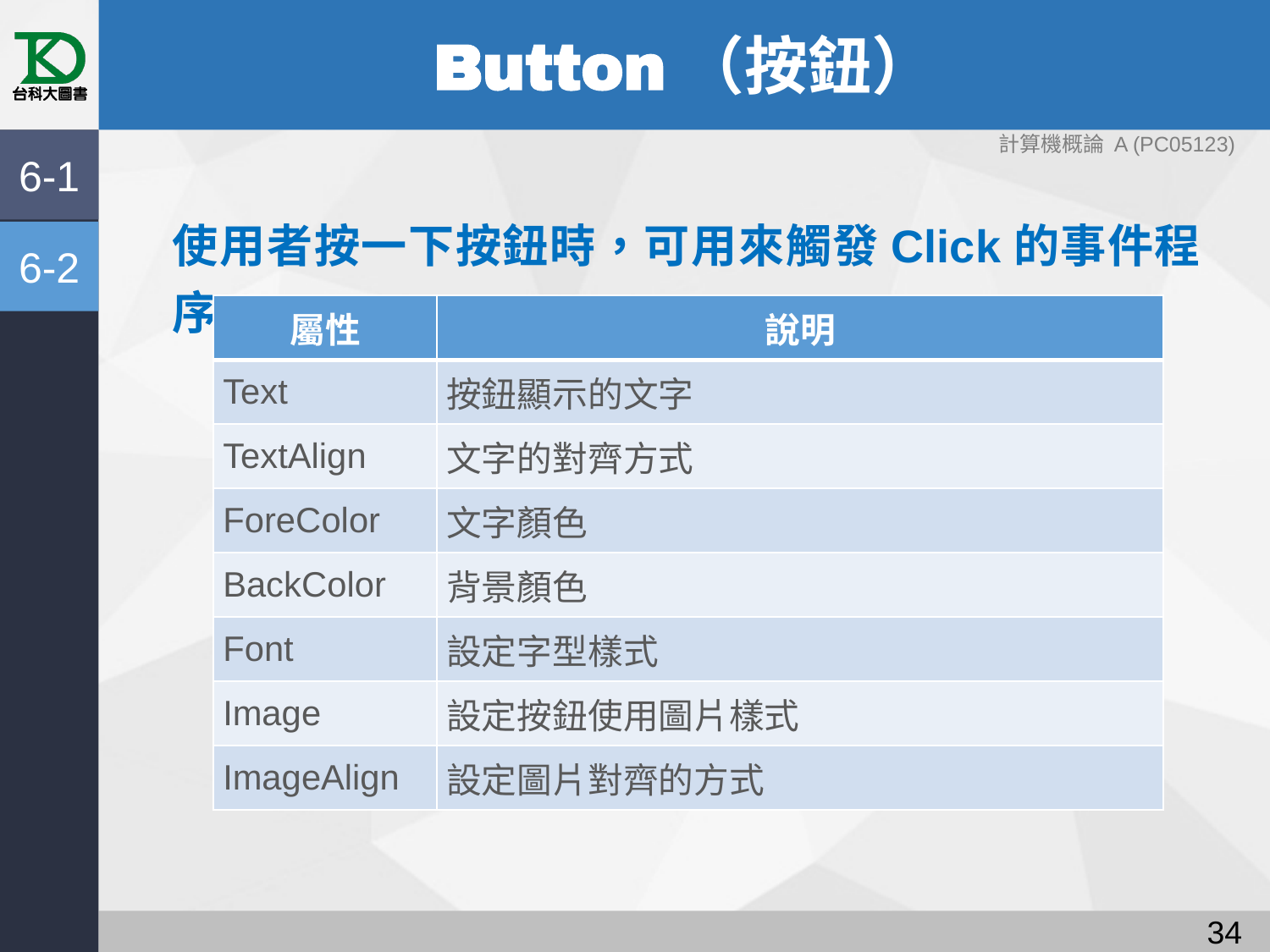

# Button（按鈕）
計算機概論 A (PC05123)
6-1
使用者按一下按鈕時，可用來觸發Click的事件程序
6-2
| 屬性 | 說明 |
| --- | --- |
| Text | 按鈕顯示的文字 |
| TextAlign | 文字的對齊方式 |
| ForeColor | 文字顏色 |
| BackColor | 背景顏色 |
| Font | 設定字型樣式 |
| Image | 設定按鈕使用圖片樣式 |
| ImageAlign | 設定圖片對齊的方式 |
34